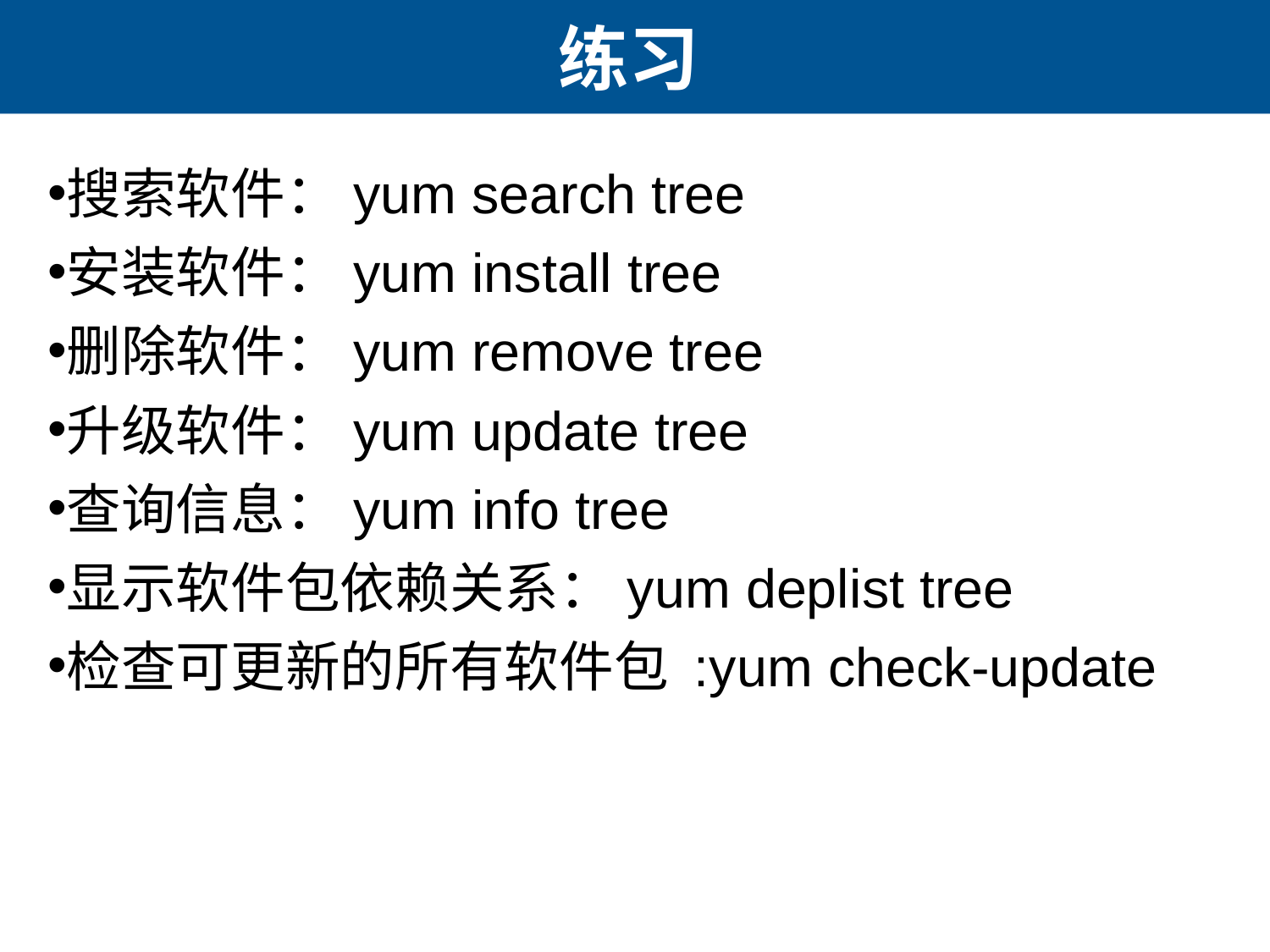

# 练习
搜索软件：yum search tree
安装软件：yum install tree
删除软件：yum remove tree
升级软件：yum update tree
查询信息：yum info tree
显示软件包依赖关系：yum deplist tree
检查可更新的所有软件包 :yum check-update